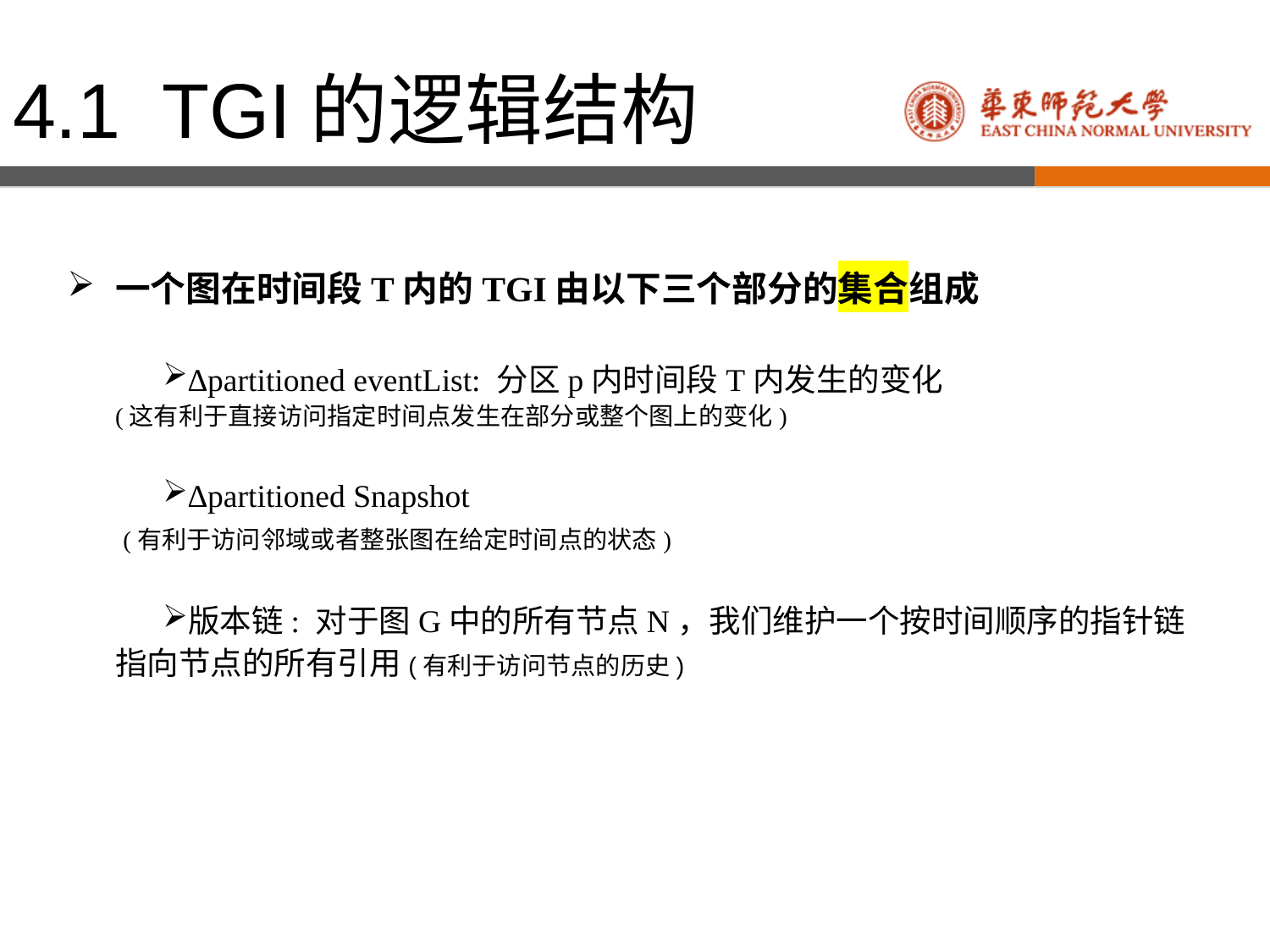

4.1  TGI的逻辑结构

一个图在时间段T内的TGI由以下三个部分的集合组成

∆partitioned eventList: 分区p内时间段T内发生的变化
(这有利于直接访问指定时间点发生在部分或整个图上的变化)

∆partitioned Snapshot
 (有利于访问邻域或者整张图在给定时间点的状态)

版本链: 对于图G中的所有节点N，我们维护一个按时间顺序的指针链指向节点的所有引用(有利于访问节点的历史)